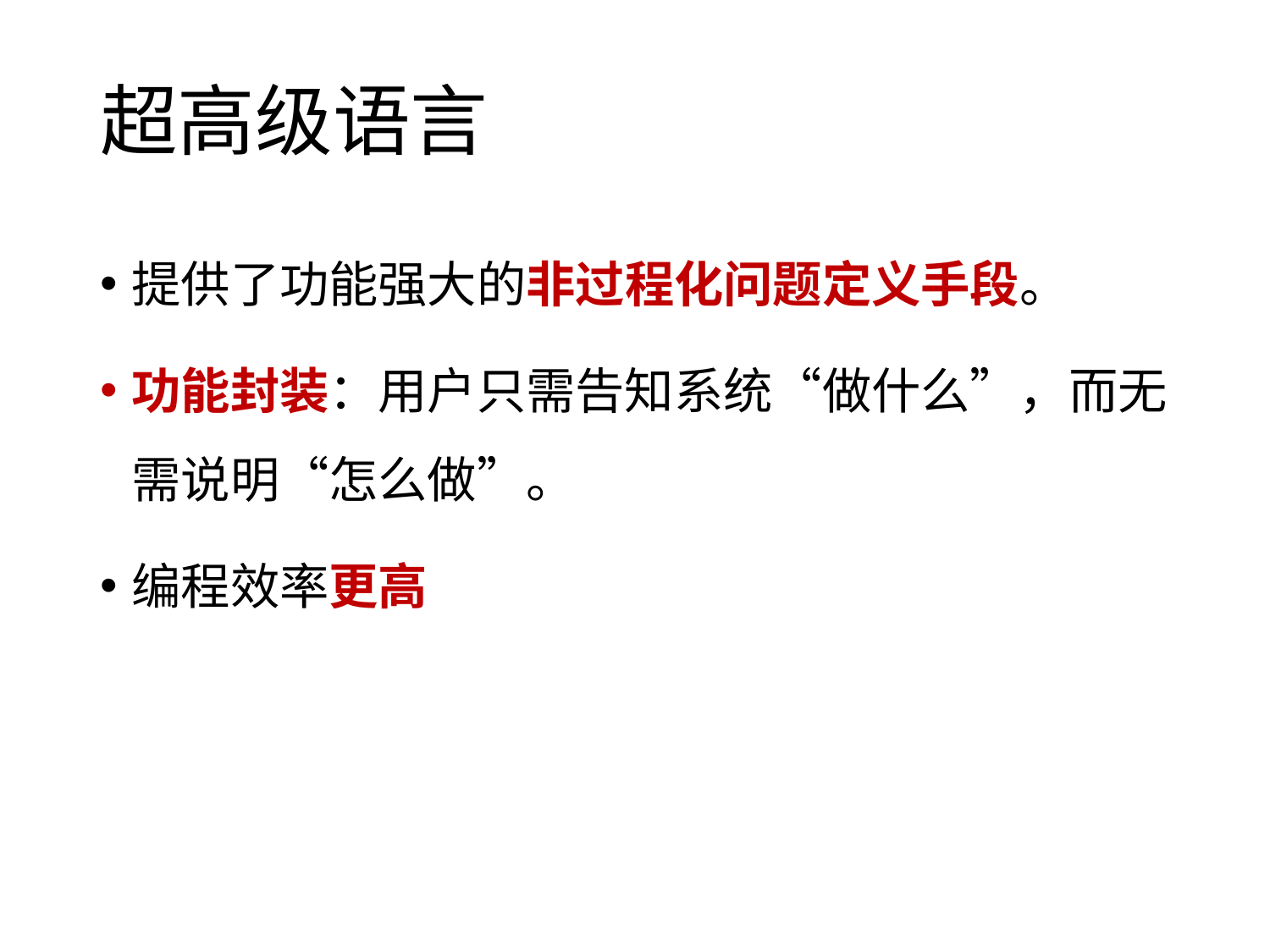

# 超高级语言
提供了功能强大的非过程化问题定义手段。
功能封装：用户只需告知系统“做什么”，而无需说明“怎么做”。
编程效率更高